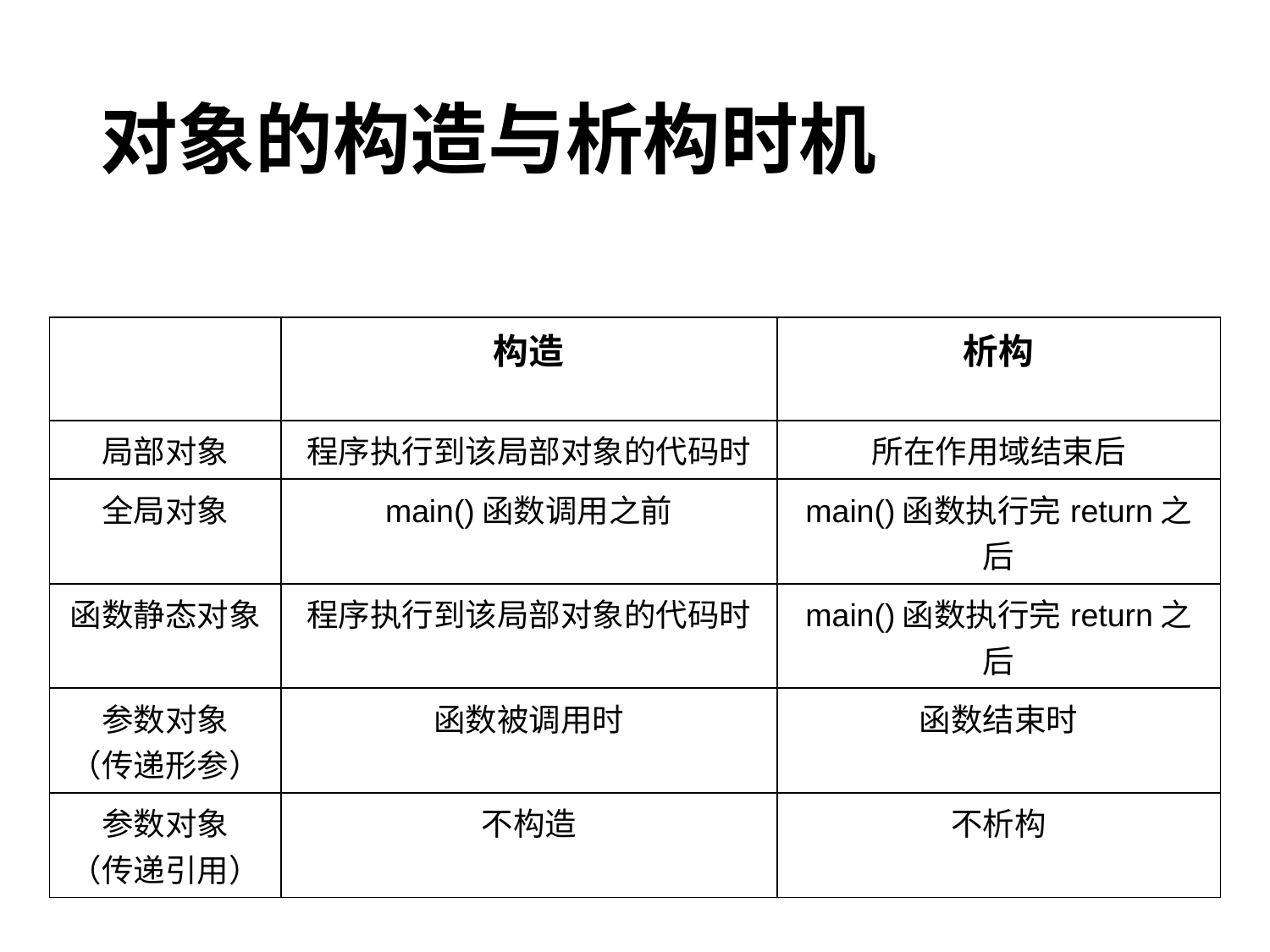

# 对象的构造与析构时机
|  | 构造 | 析构 |
| --- | --- | --- |
| 局部对象 | 程序执行到该局部对象的代码时 | 所在作用域结束后 |
| 全局对象 | main()函数调用之前 | main()函数执行完return之后 |
| 函数静态对象 | 程序执行到该局部对象的代码时 | main()函数执行完return之后 |
| 参数对象 （传递形参） | 函数被调用时 | 函数结束时 |
| 参数对象 （传递引用） | 不构造 | 不析构 |